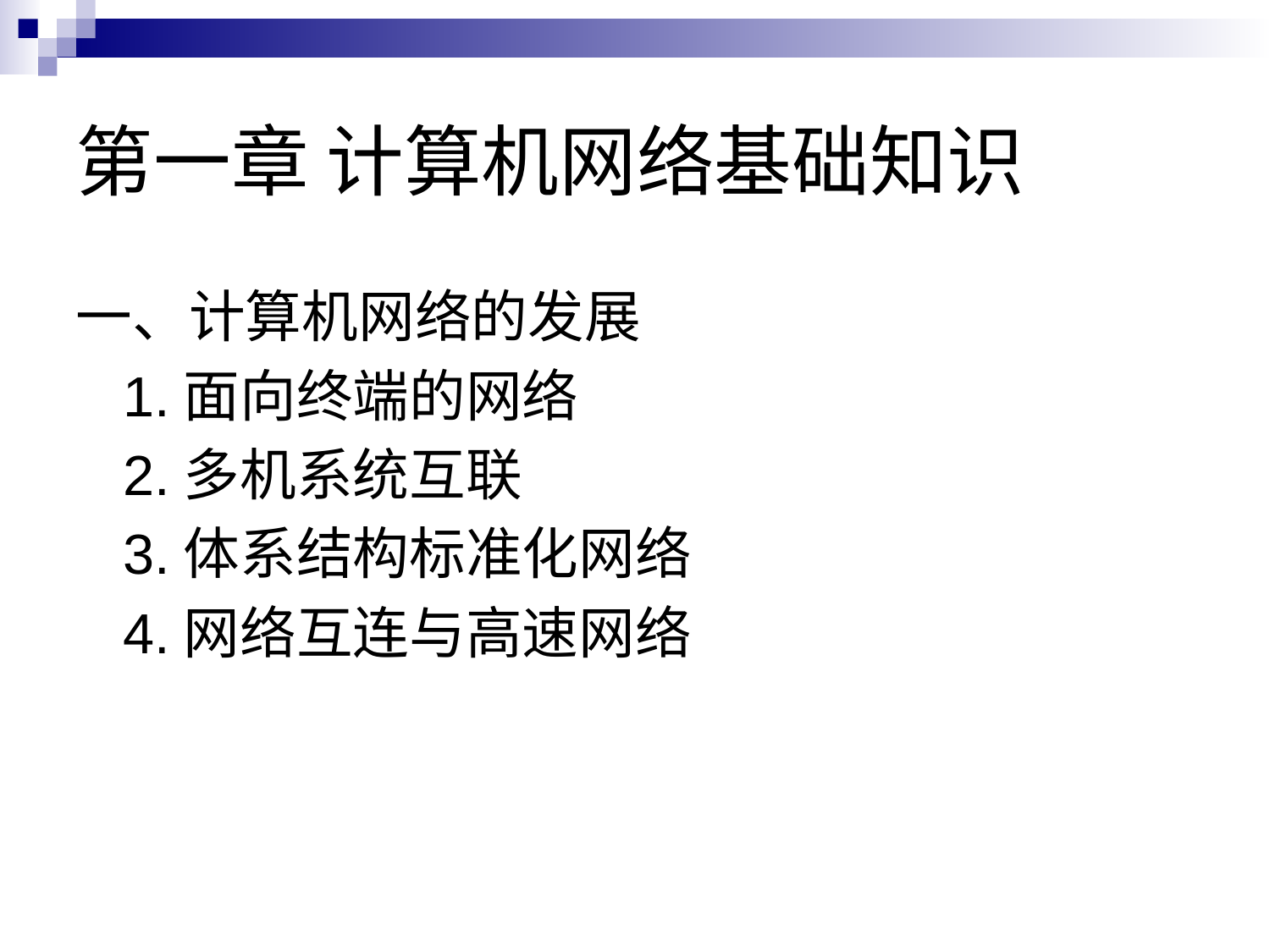

# 第一章 计算机网络基础知识
一、计算机网络的发展
   1.面向终端的网络
   2.多机系统互联
   3.体系结构标准化网络
   4.网络互连与高速网络